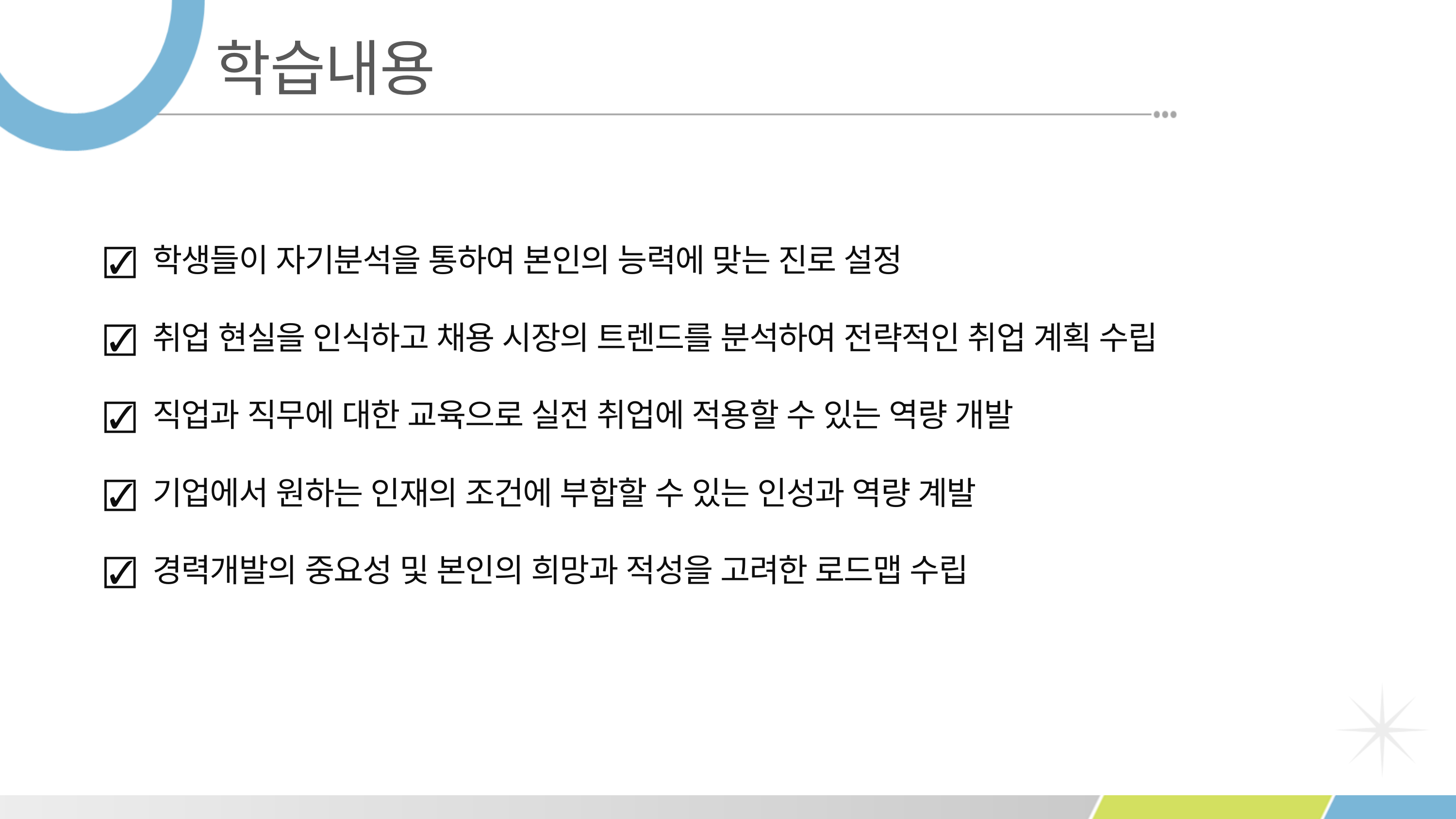

학습내용
☑ 학생들이 자기분석을 통하여 본인의 능력에 맞는 진로 설정
☑ 취업 현실을 인식하고 채용 시장의 트렌드를 분석하여 전략적인 취업 계획 수립
☑ 직업과 직무에 대한 교육으로 실전 취업에 적용할 수 있는 역량 개발
☑ 기업에서 원하는 인재의 조건에 부합할 수 있는 인성과 역량 계발
☑ 경력개발의 중요성 및 본인의 희망과 적성을 고려한 로드맵 수립